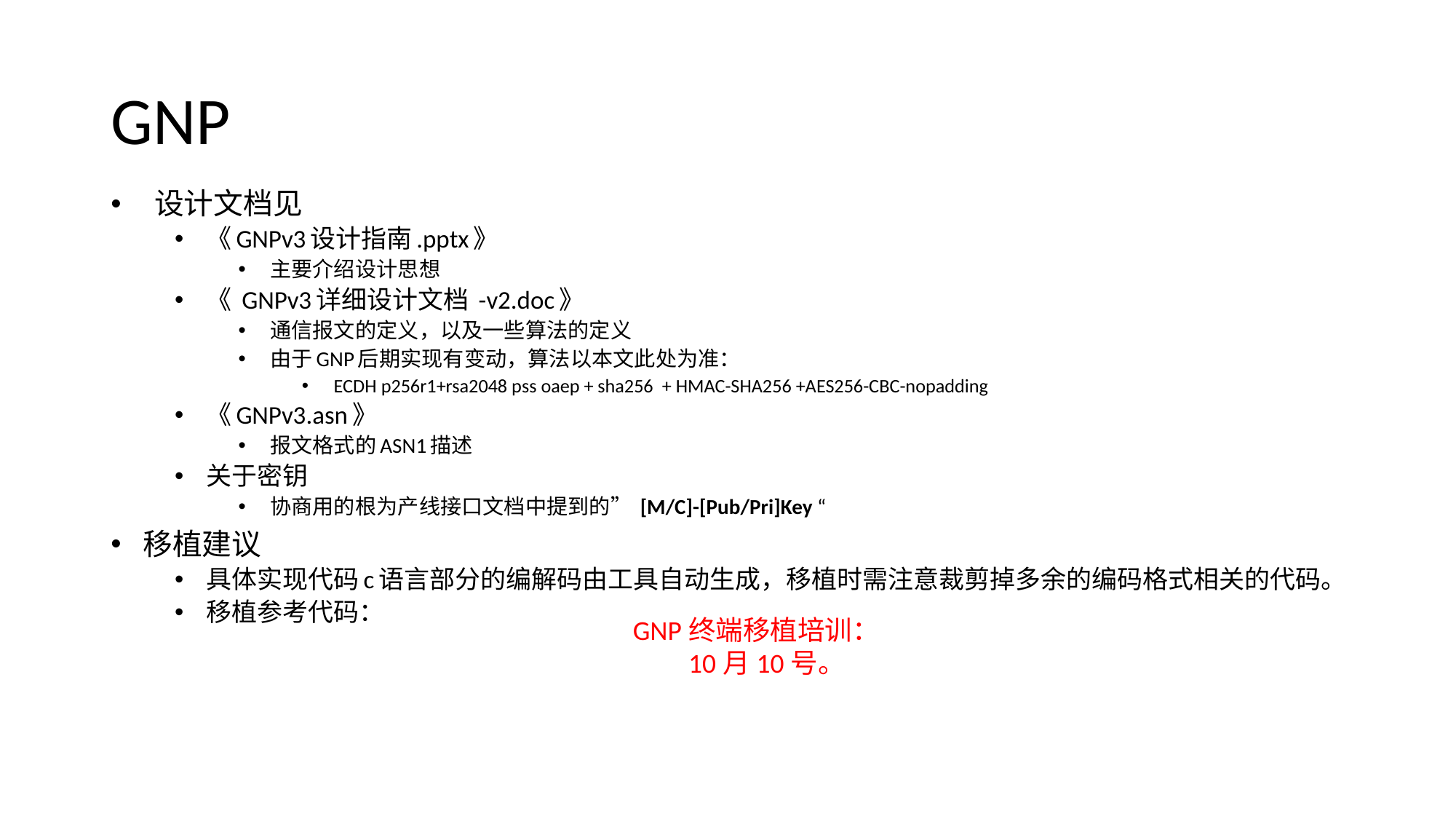

# GNP
 设计文档见
《GNPv3设计指南.pptx》
主要介绍设计思想
《 GNPv3详细设计文档 -v2.doc》
通信报文的定义，以及一些算法的定义
由于GNP后期实现有变动，算法以本文此处为准：
ECDH p256r1+rsa2048 pss oaep + sha256  + HMAC-SHA256 +AES256-CBC-nopadding
《GNPv3.asn》
报文格式的ASN1描述
关于密钥
协商用的根为产线接口文档中提到的” [M/C]-[Pub/Pri]Key “
移植建议
具体实现代码c语言部分的编解码由工具自动生成，移植时需注意裁剪掉多余的编码格式相关的代码。
移植参考代码：

GNP终端移植培训：
         10月10号。